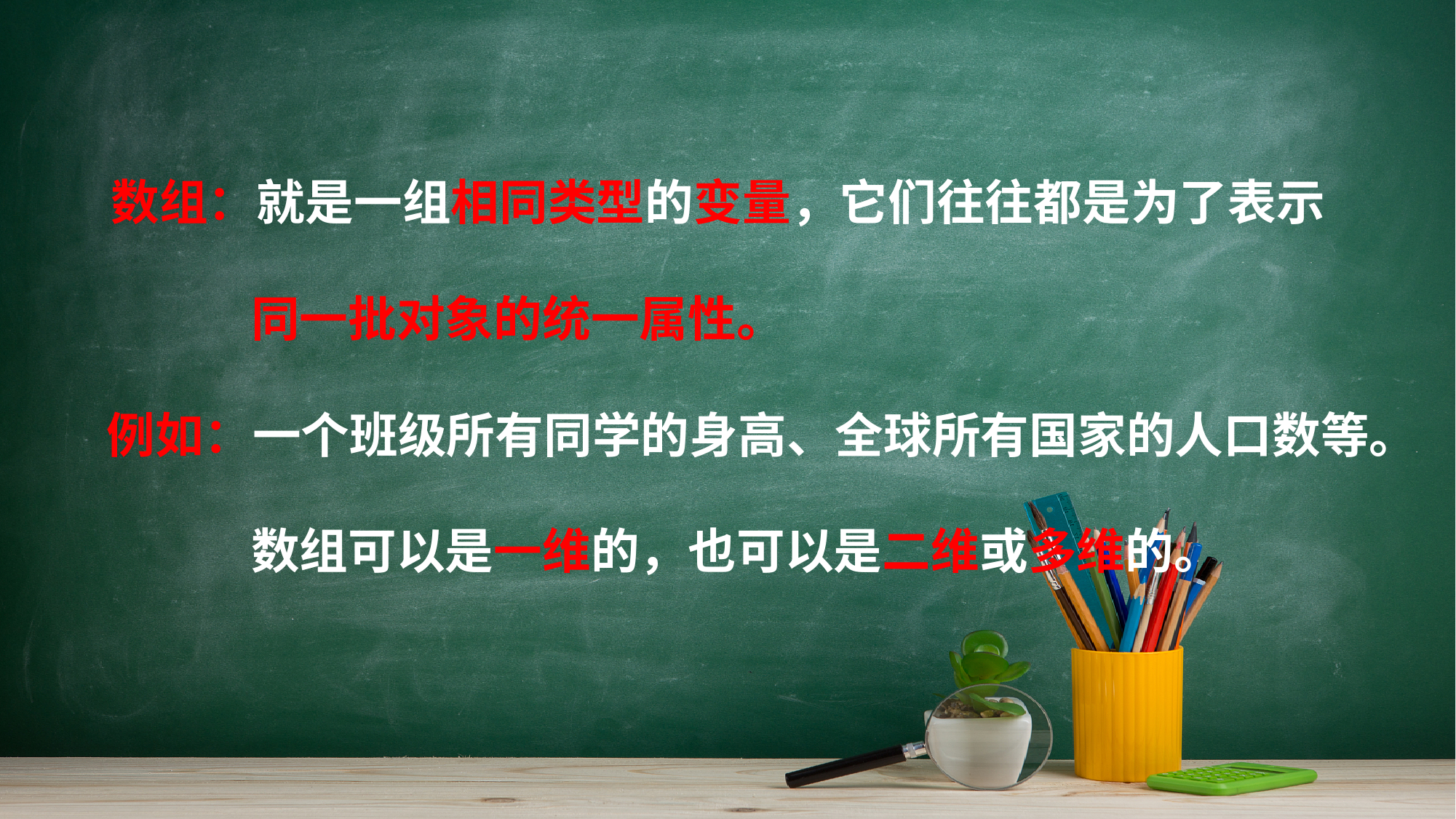

数组：就是一组相同类型的变量，它们往往都是为了表示
                   同一批对象的统一属性。
      例如：一个班级所有同学的身高、全球所有国家的人口数等。
                   数组可以是一维的，也可以是二维或多维的。